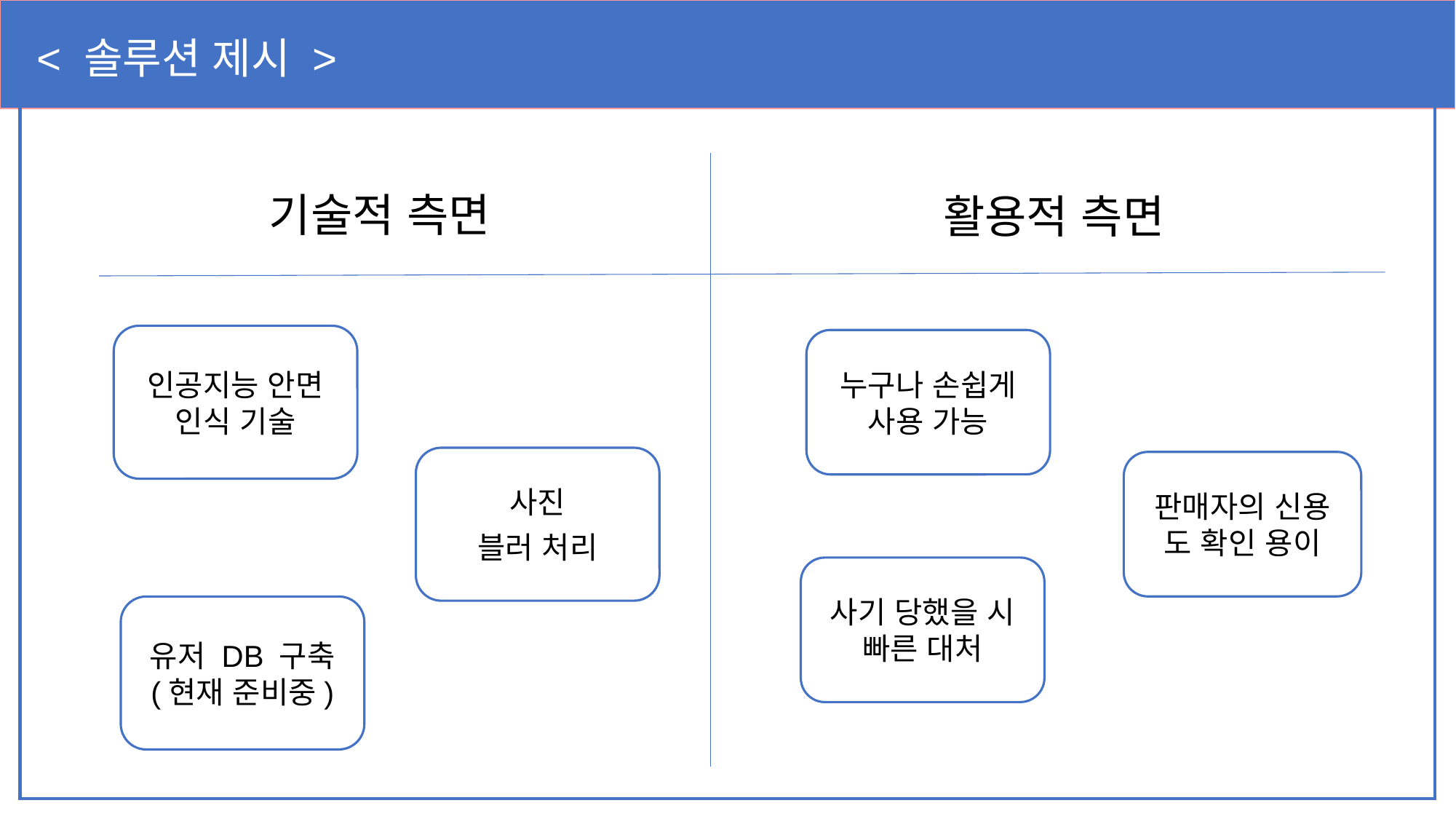

< 솔루션 제시 >

기술적 측면
활용적 측면
인공지능 안면 인식 기술
누구나 손쉽게 사용 가능
판매자의 신용 도 확인 용이
사기 당했을 시 빠른 대처
유저 DB 구축 (현재 준비중)
사진

블러 처리